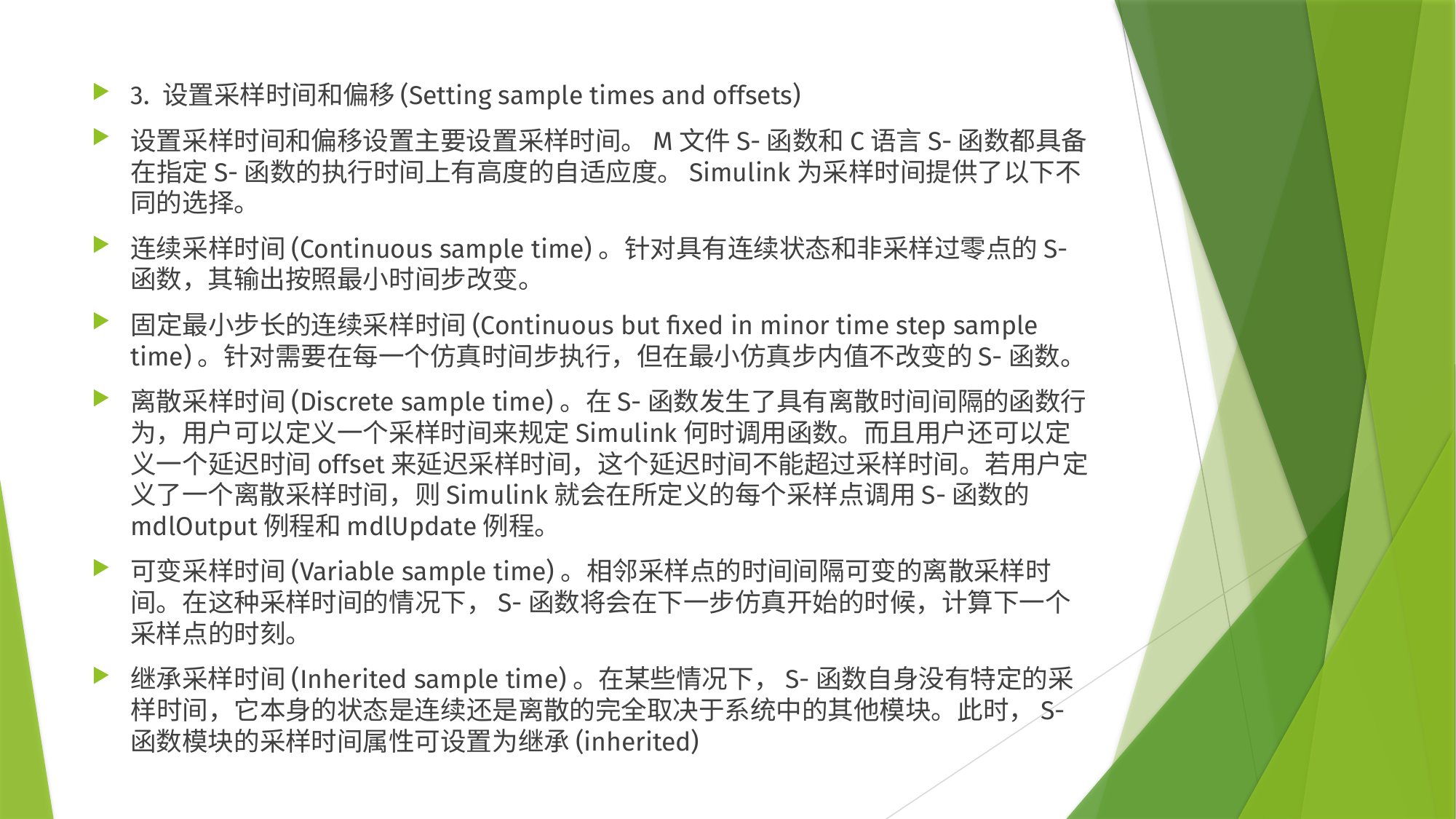

3. 设置采样时间和偏移(Setting sample times and offsets)
设置采样时间和偏移设置主要设置采样时间。M文件S-函数和C语言S-函数都具备在指定S-函数的执行时间上有高度的自适应度。Simulink为采样时间提供了以下不同的选择。
连续采样时间(Continuous sample time)。针对具有连续状态和非采样过零点的S-函数，其输出按照最小时间步改变。
固定最小步长的连续采样时间(Continuous but fixed in minor time step sample time)。针对需要在每一个仿真时间步执行，但在最小仿真步内值不改变的S-函数。
离散采样时间(Discrete sample time)。在S-函数发生了具有离散时间间隔的函数行为，用户可以定义一个采样时间来规定Simulink何时调用函数。而且用户还可以定义一个延迟时间offset来延迟采样时间，这个延迟时间不能超过采样时间。若用户定义了一个离散采样时间，则Simulink就会在所定义的每个采样点调用S-函数的mdlOutput例程和mdlUpdate例程。
可变采样时间(Variable sample time)。相邻采样点的时间间隔可变的离散采样时间。在这种采样时间的情况下，S-函数将会在下一步仿真开始的时候，计算下一个采样点的时刻。
继承采样时间(Inherited sample time)。在某些情况下，S-函数自身没有特定的采样时间，它本身的状态是连续还是离散的完全取决于系统中的其他模块。此时，S-函数模块的采样时间属性可设置为继承(inherited)